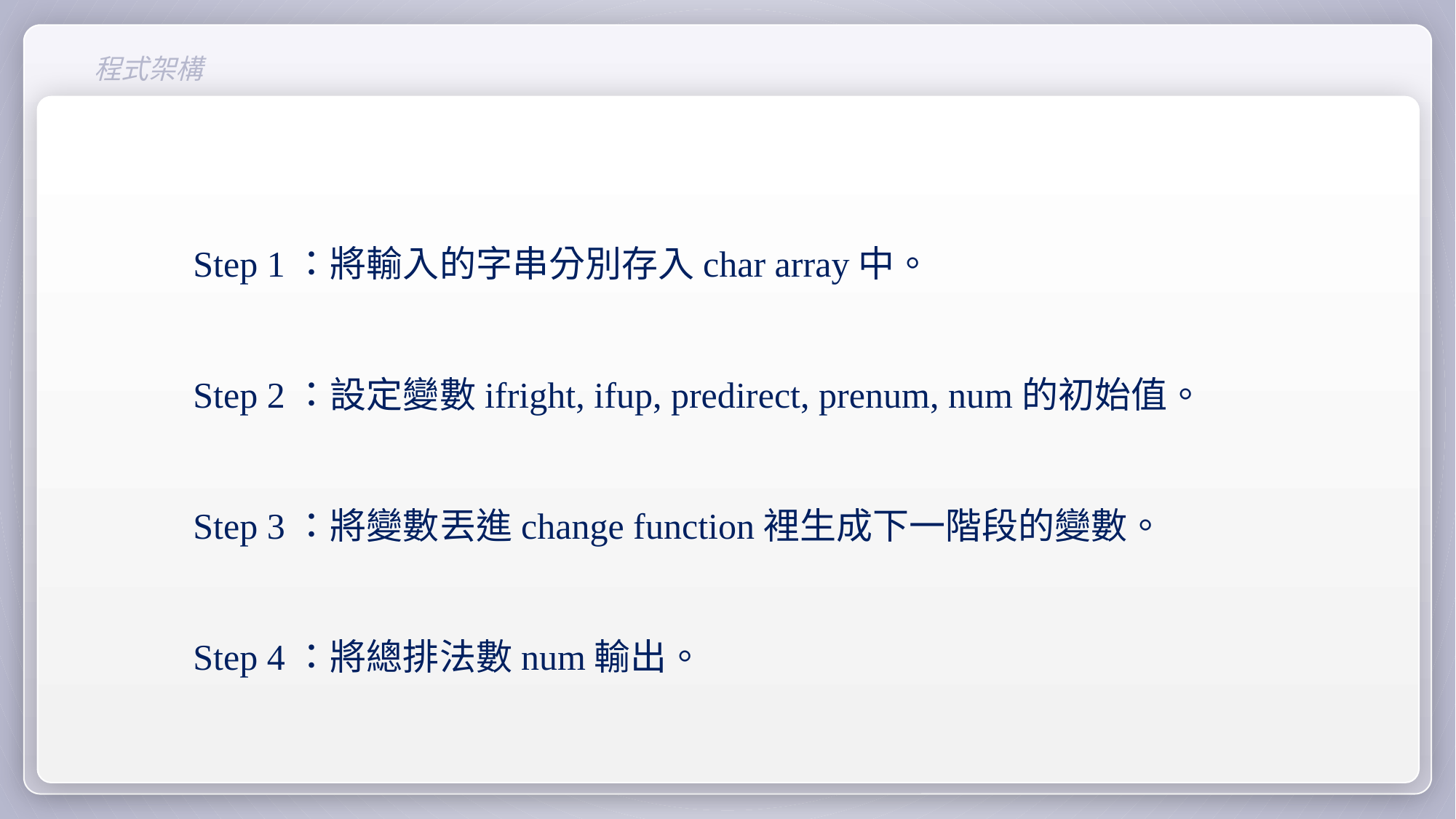

程式架構

Step 1：將輸入的字串分別存入char array中。
Step 2：設定變數ifright, ifup, predirect, prenum, num的初始值。
Step 3：將變數丟進change function裡生成下一階段的變數。
Step 4：將總排法數num輸出。